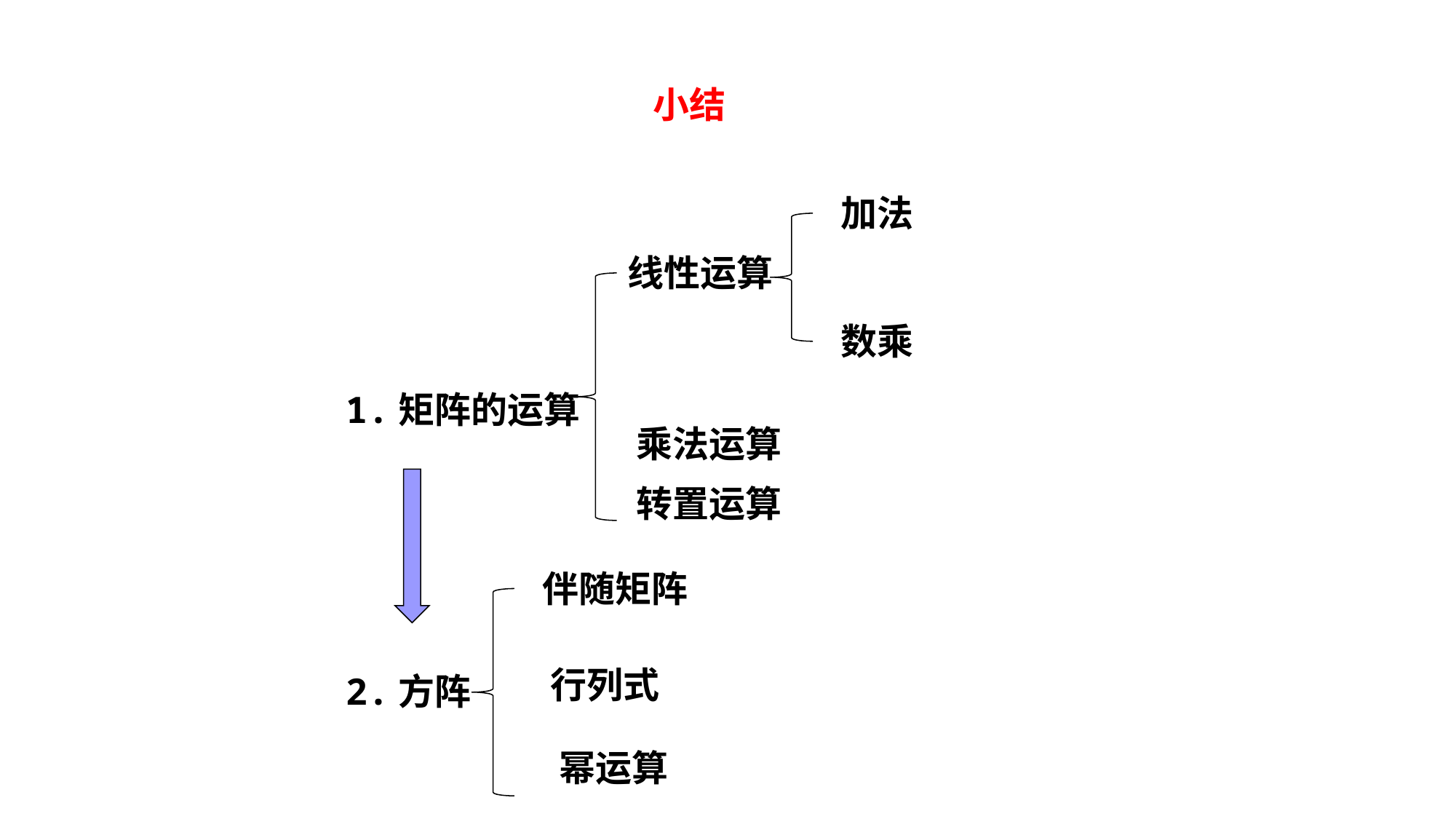

小结
加法

线性运算

数乘
1.矩阵的运算
乘法运算

转置运算
伴随矩阵

行列式
2.方阵
幂运算